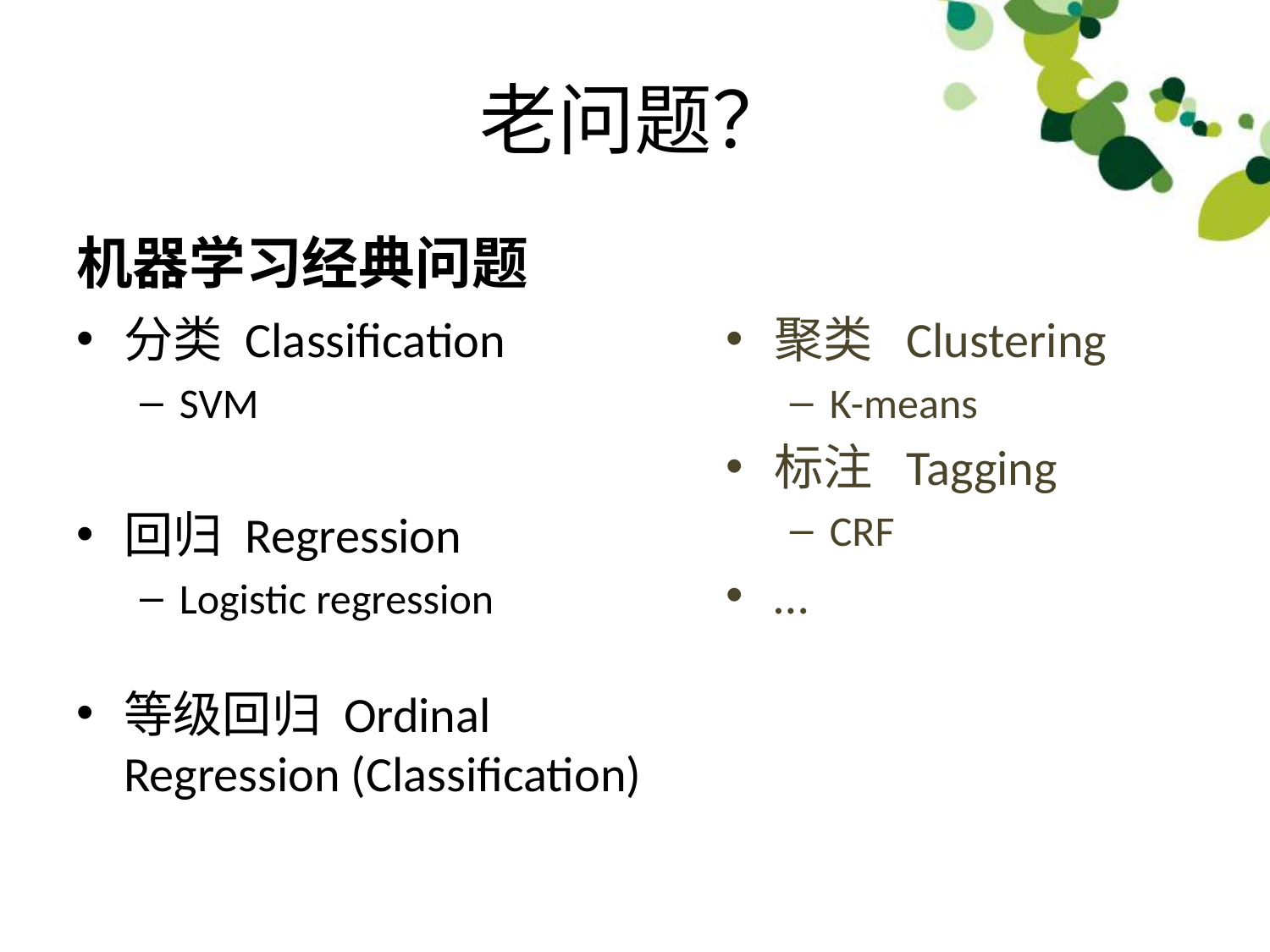

# 老问题？
机器学习经典问题
分类 Classification
SVM

回归 Regression
Logistic regression
等级回归 Ordinal Regression (Classification)
聚类  Clustering
K-means
标注  Tagging
CRF
…